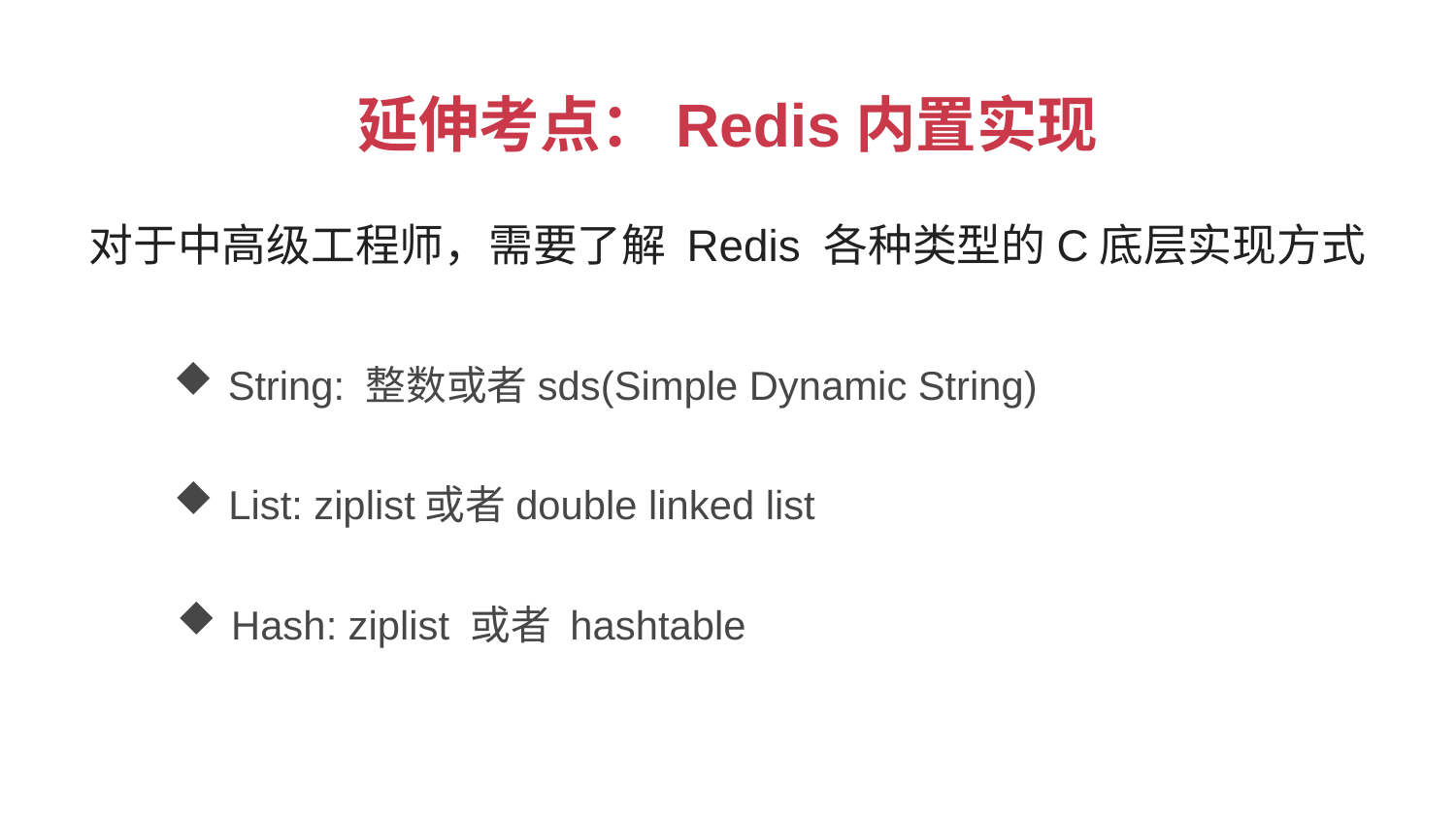

延伸考点：Redis内置实现
对于中高级工程师，需要了解 Redis 各种类型的C底层实现方式
String: 整数或者sds(Simple Dynamic String)
List: ziplist或者double linked list
Hash: ziplist 或者 hashtable